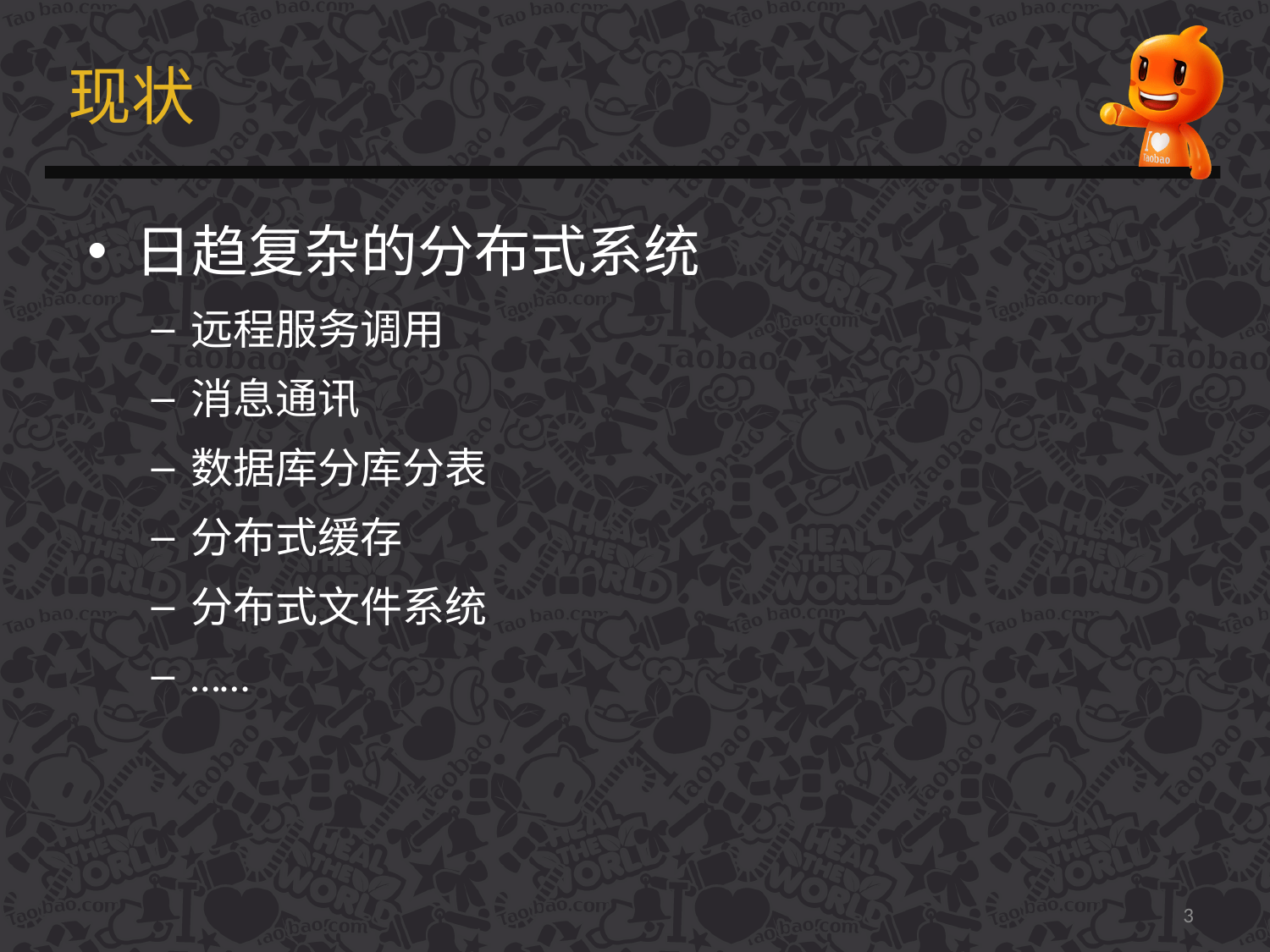

# 现状
日趋复杂的分布式系统
远程服务调用
消息通讯
数据库分库分表
分布式缓存
分布式文件系统
……
3